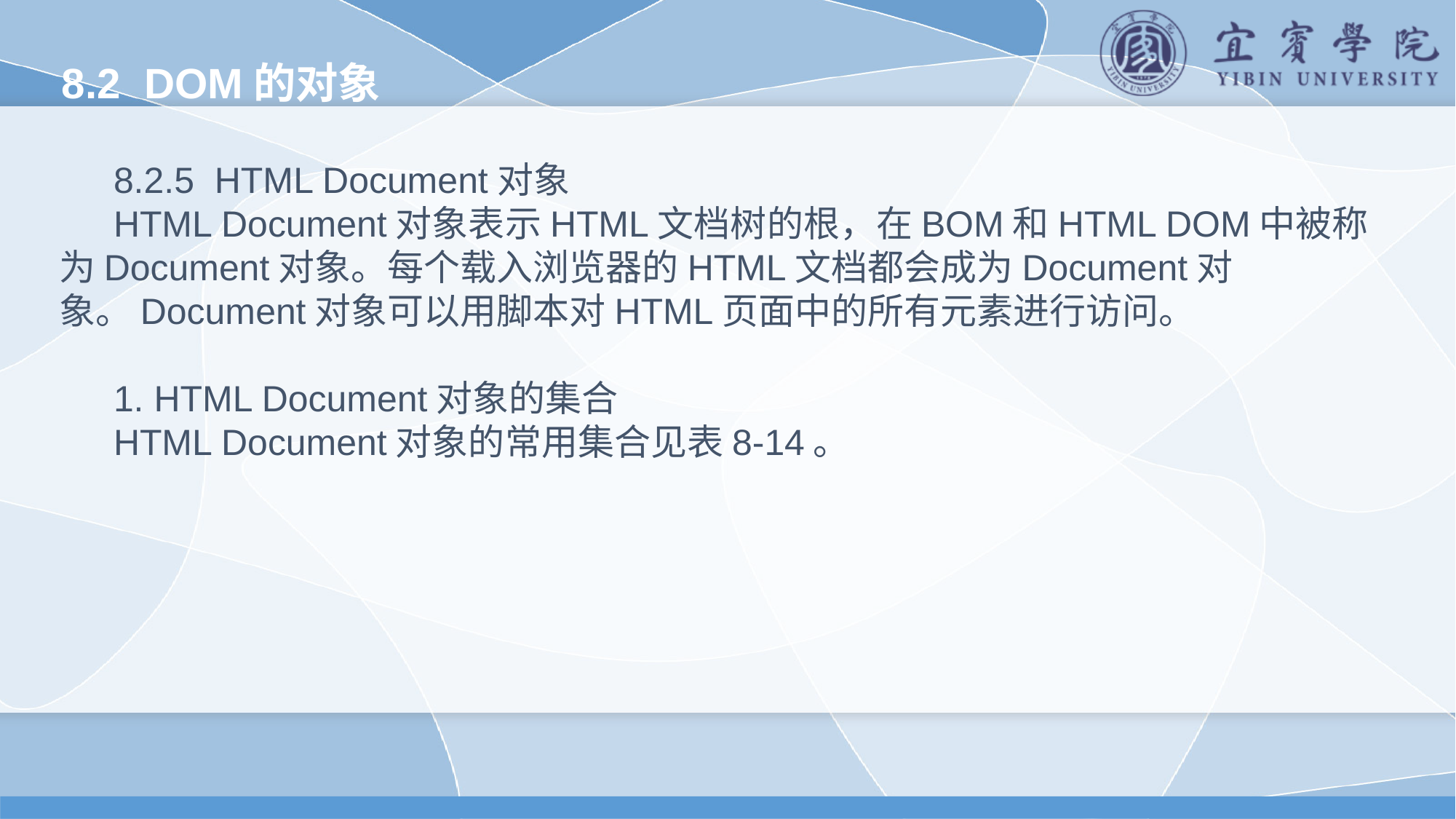

8.2  DOM的对象
8.2.5  HTML Document对象
HTML Document对象表示HTML文档树的根，在BOM和HTML DOM中被称为Document对象。每个载入浏览器的HTML文档都会成为Document对象。Document对象可以用脚本对HTML页面中的所有元素进行访问。

1. HTML Document对象的集合
HTML Document对象的常用集合见表8-14。